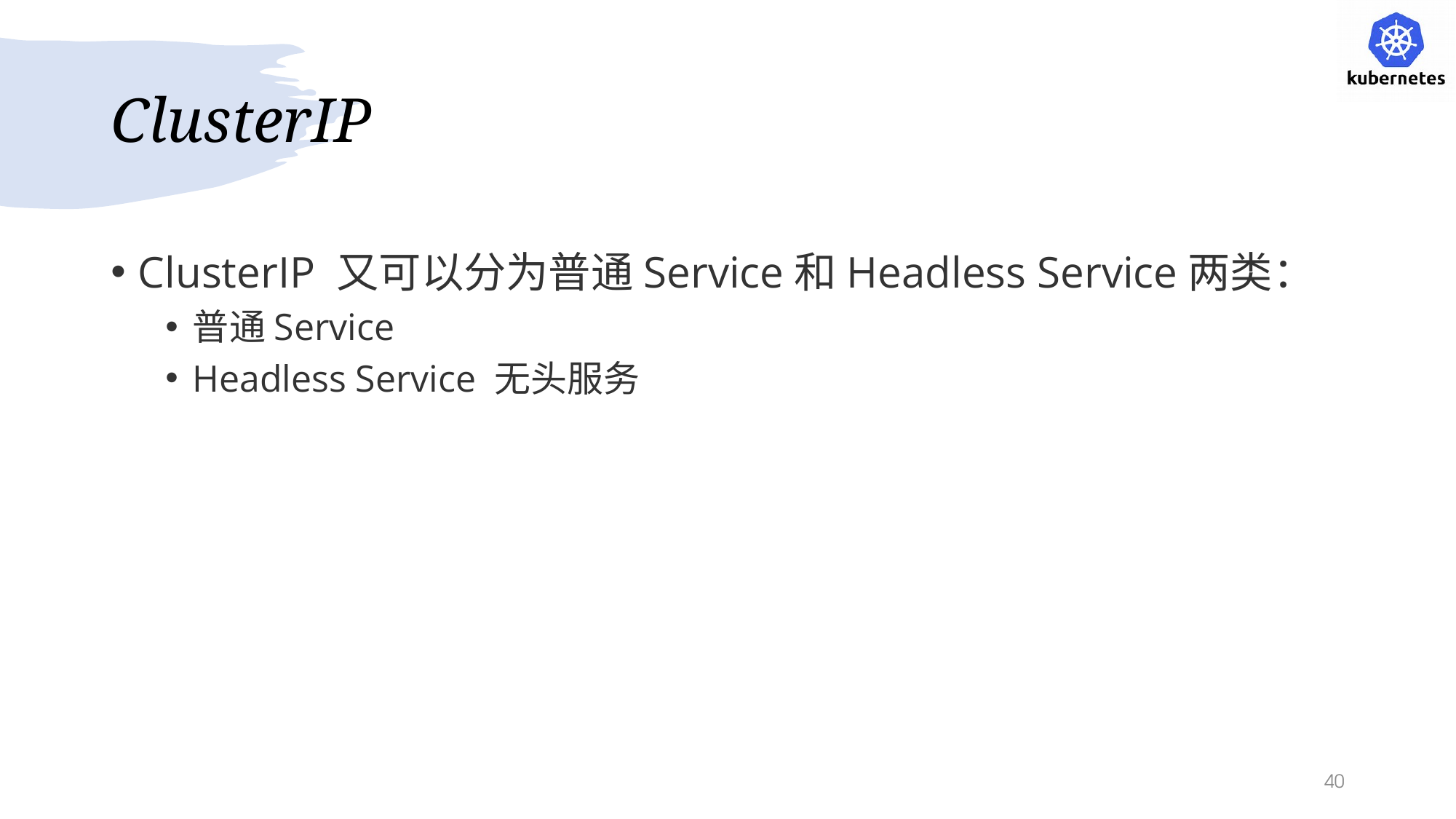

# ClusterIP
ClusterIP 又可以分为普通Service和Headless Service两类：
普通Service
Headless Service 无头服务

40